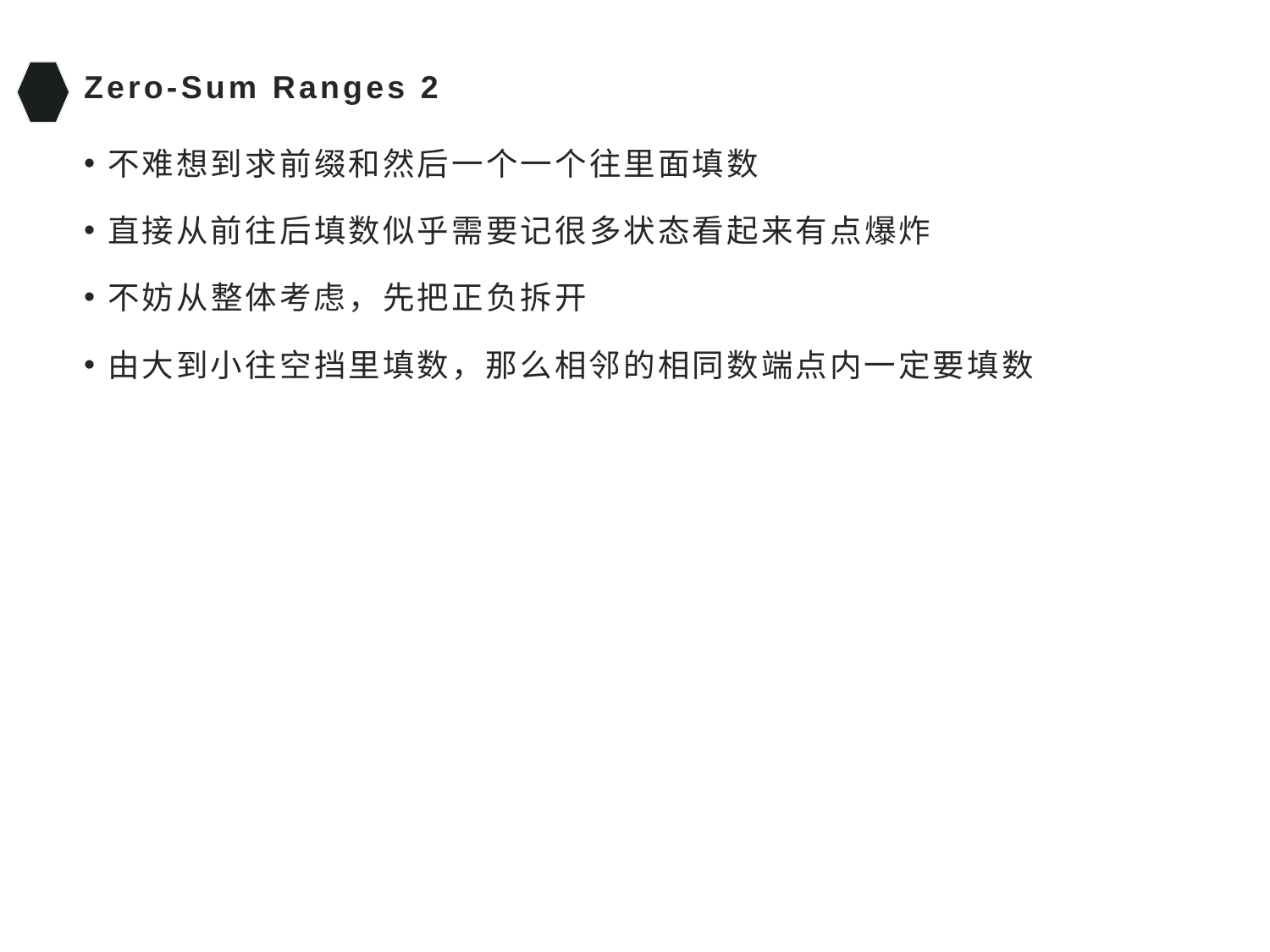

# Zero-Sum Ranges 2
不难想到求前缀和然后一个一个往里面填数
直接从前往后填数似乎需要记很多状态看起来有点爆炸
不妨从整体考虑，先把正负拆开
由大到小往空挡里填数，那么相邻的相同数端点内一定要填数